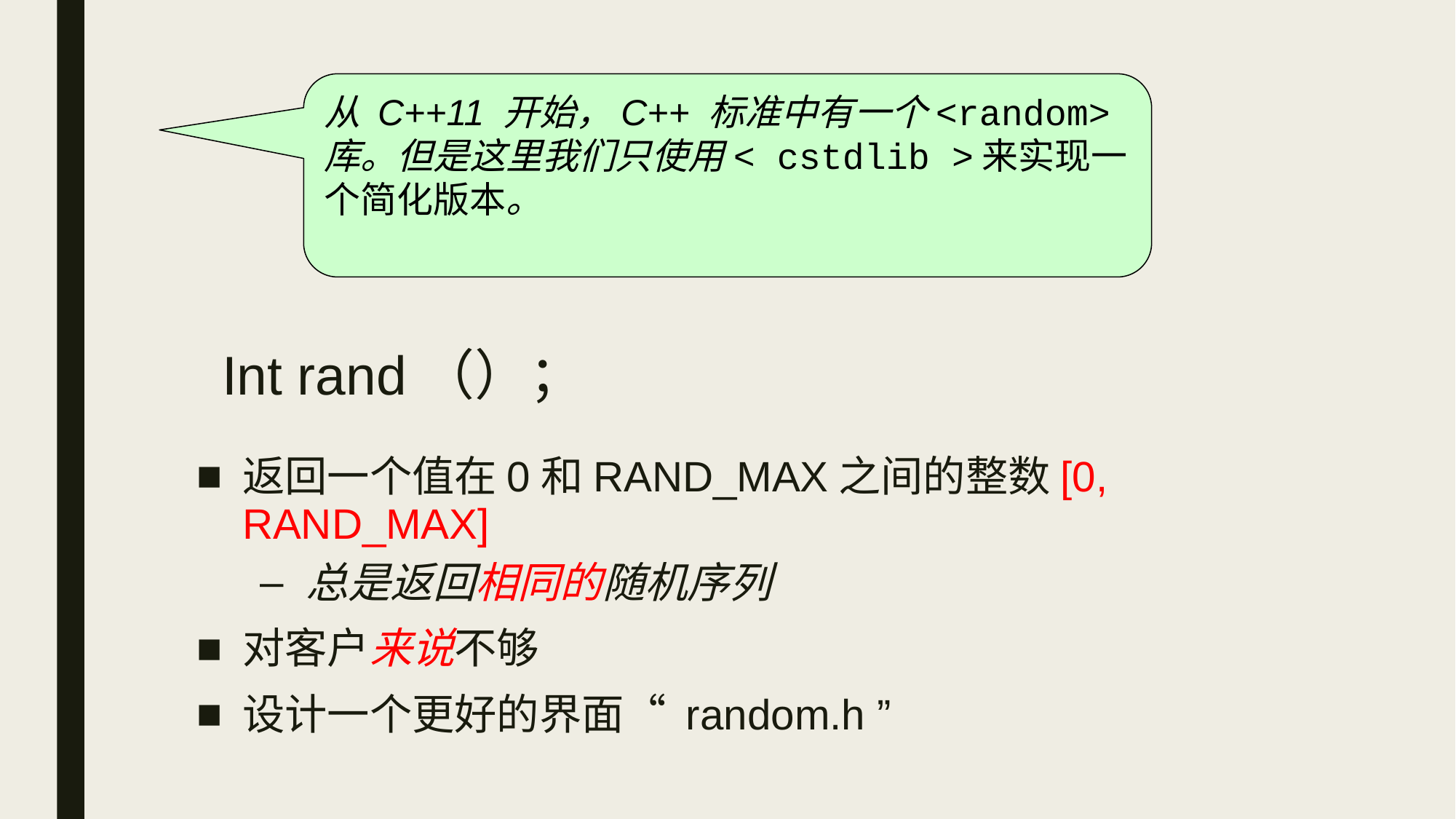

从 C++11 开始，C++ 标准中有一个<random>库。但是这里我们只使用< cstdlib >来实现一个简化版本。
# Int rand（）；
返回一个值在0和RAND_MAX之间的整数[0, RAND_MAX]
总是返回相同的随机序列
对客户来说不够
设计一个更好的界面“ random.h ”